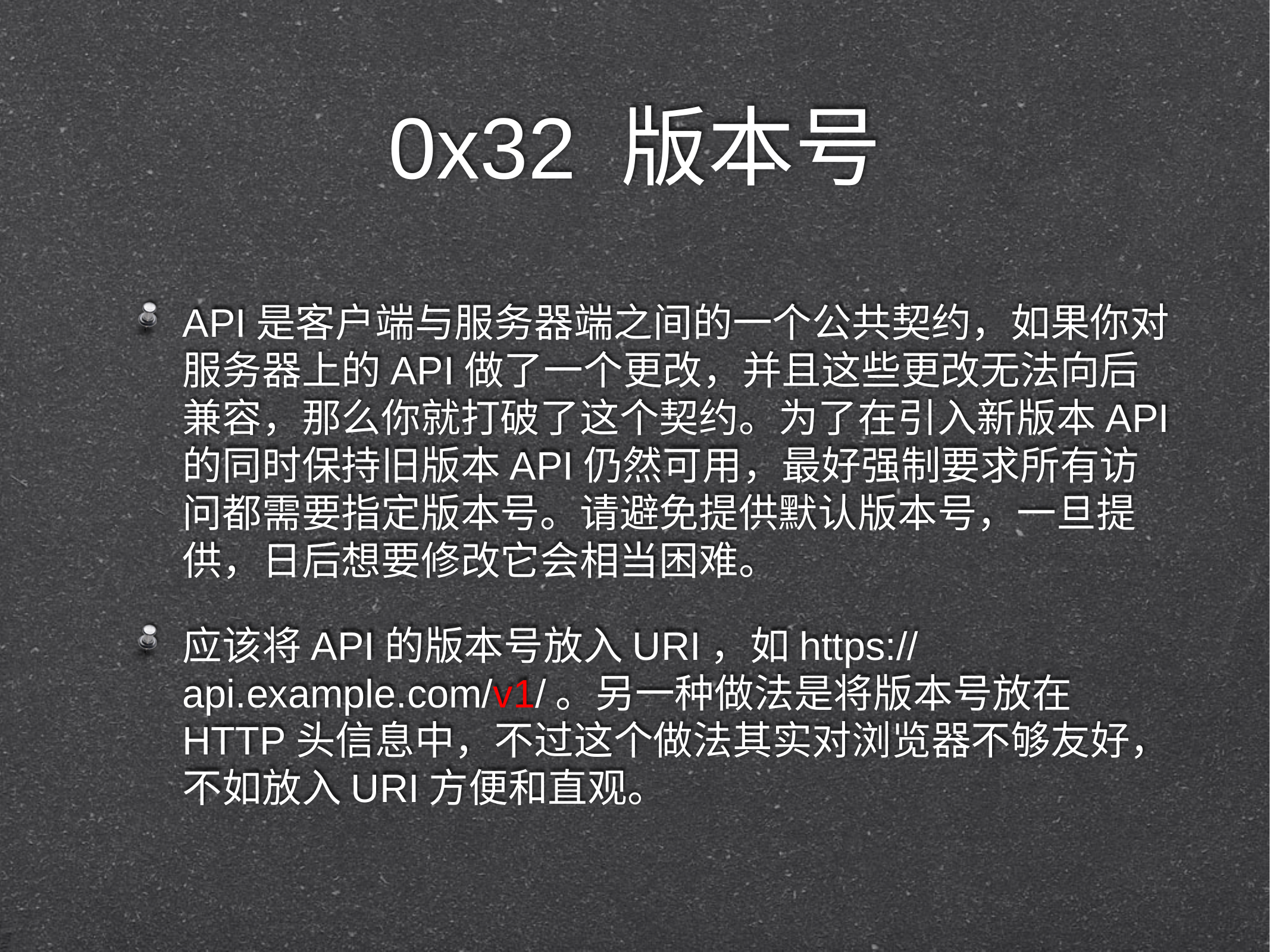

# 0x32 版本号
API是客户端与服务器端之间的一个公共契约，如果你对服务器上的API做了一个更改，并且这些更改无法向后兼容，那么你就打破了这个契约。为了在引入新版本API的同时保持旧版本API仍然可用，最好强制要求所有访问都需要指定版本号。请避免提供默认版本号，一旦提供，日后想要修改它会相当困难。
应该将API的版本号放入URI，如https://api.example.com/v1/。另一种做法是将版本号放在HTTP头信息中，不过这个做法其实对浏览器不够友好，不如放入URI方便和直观。